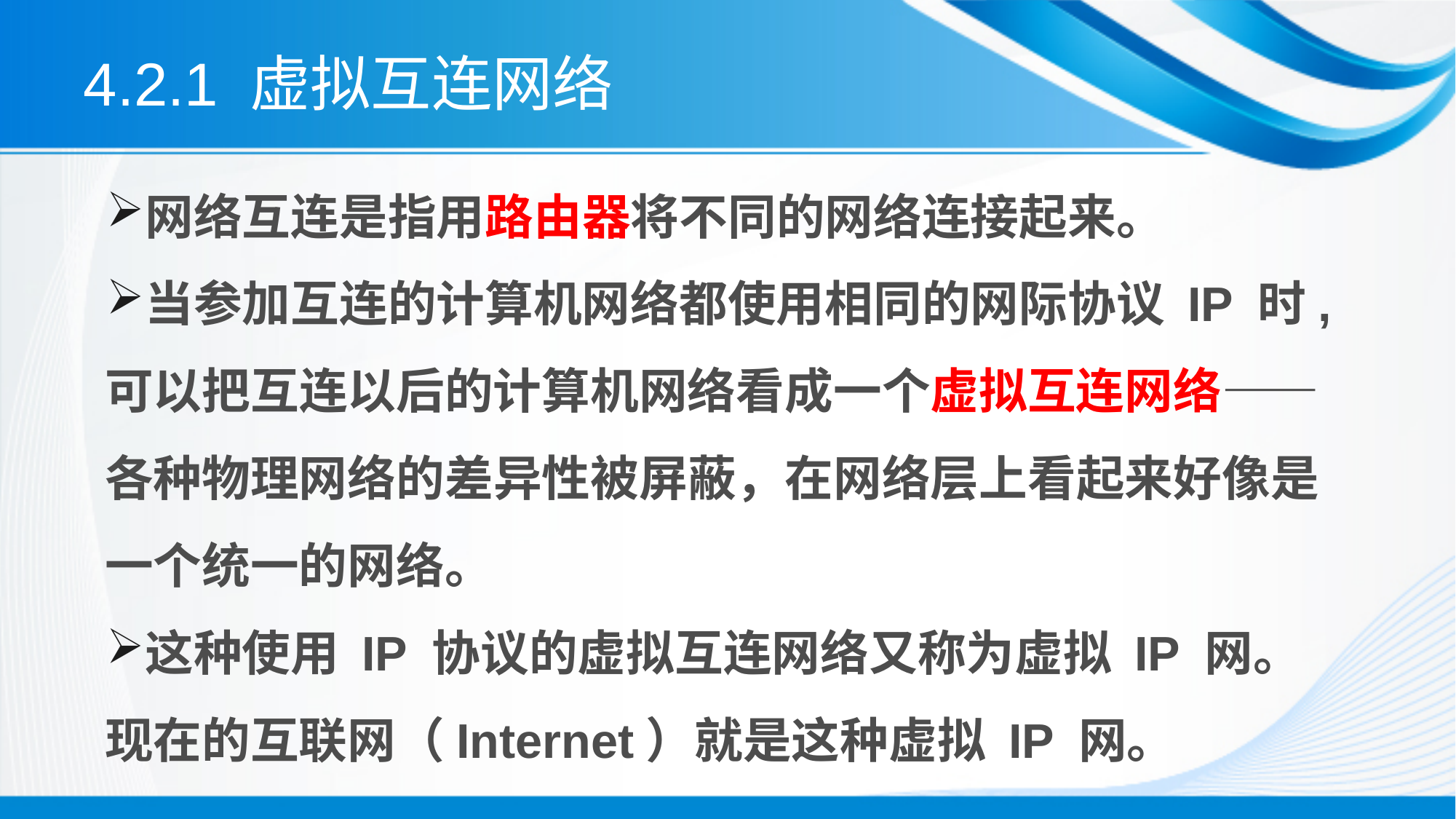

# 4.2.1 虚拟互连网络
网络互连是指用路由器将不同的网络连接起来。
当参加互连的计算机网络都使用相同的网际协议 IP 时,可以把互连以后的计算机网络看成一个虚拟互连网络——各种物理网络的差异性被屏蔽，在网络层上看起来好像是一个统一的网络。
这种使用 IP 协议的虚拟互连网络又称为虚拟 IP 网。现在的互联网（Internet）就是这种虚拟 IP 网。